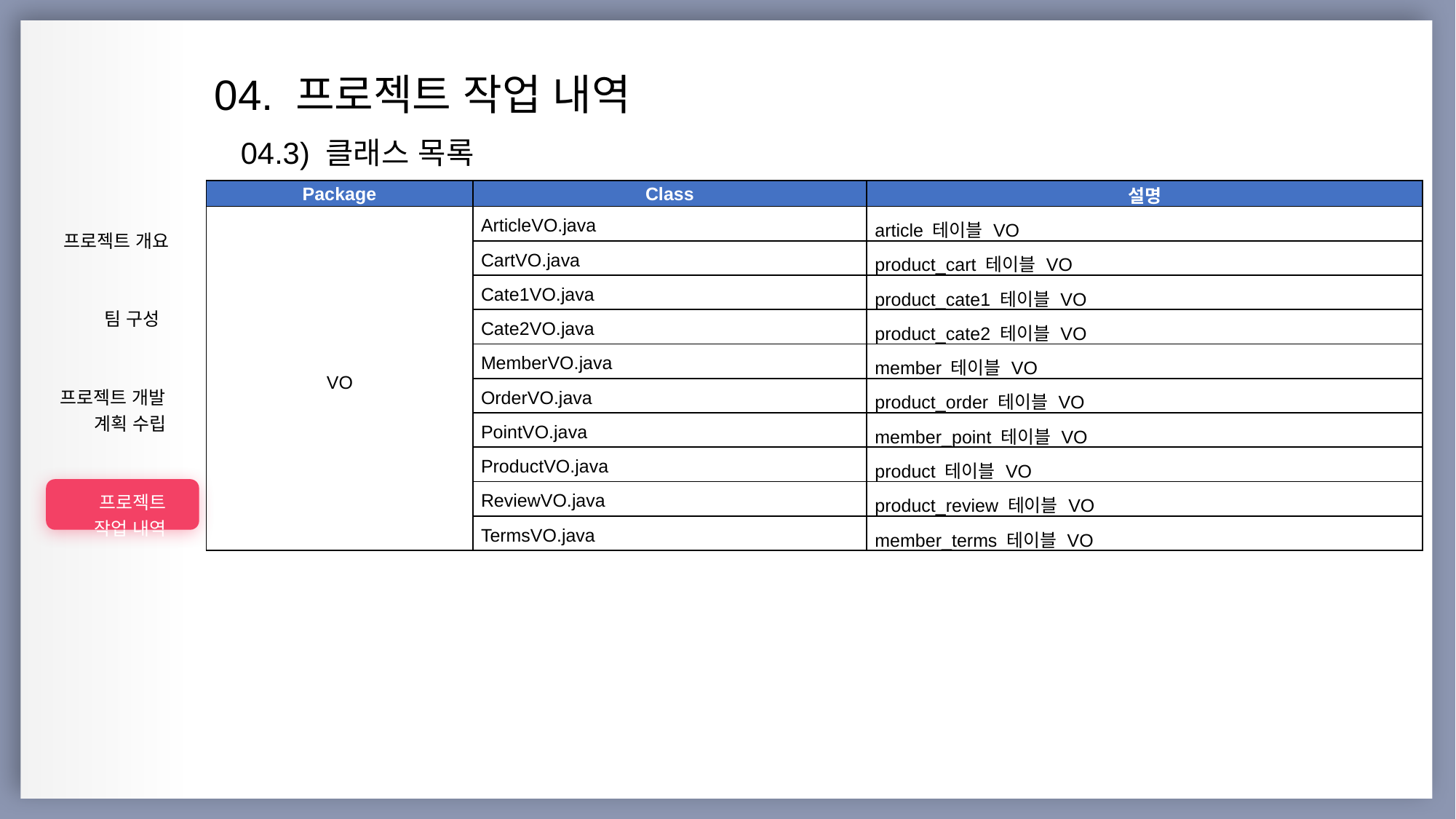

04. 프로젝트 작업 내역
04.3) 클래스 목록
|  |
| --- |
| 프로젝트 개요 |
| 팀 구성 |
| 프로젝트 개발 계획 수립 |
| 프로젝트 작업 내역 |
|  |
|  |
|  |
|  |
| Package | Class | 설명 |
| --- | --- | --- |
| VO | ArticleVO.java | article 테이블 VO |
|  | CartVO.java | product\_cart 테이블 VO |
|  | Cate1VO.java | product\_cate1 테이블 VO |
|  | Cate2VO.java | product\_cate2 테이블 VO |
|  | MemberVO.java | member 테이블 VO |
|  | OrderVO.java | product\_order 테이블 VO |
|  | PointVO.java | member\_point 테이블 VO |
|  | ProductVO.java | product 테이블 VO |
|  | ReviewVO.java | product\_review 테이블 VO |
|  | TermsVO.java | member\_terms 테이블 VO |